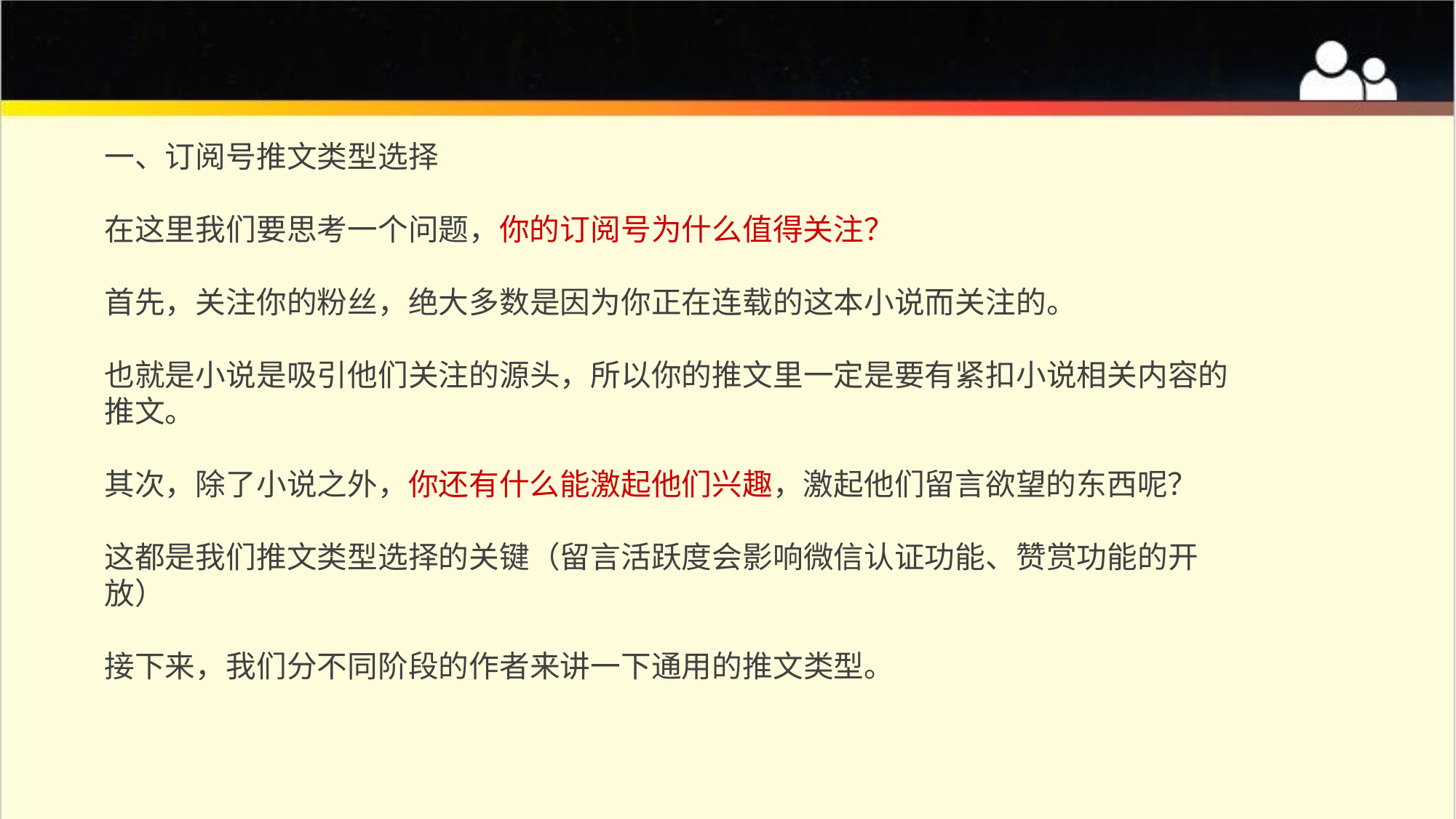

#
一、订阅号推文类型选择

在这里我们要思考一个问题，你的订阅号为什么值得关注？

首先，关注你的粉丝，绝大多数是因为你正在连载的这本小说而关注的。

也就是小说是吸引他们关注的源头，所以你的推文里一定是要有紧扣小说相关内容的推文。

其次，除了小说之外，你还有什么能激起他们兴趣，激起他们留言欲望的东西呢？

这都是我们推文类型选择的关键（留言活跃度会影响微信认证功能、赞赏功能的开放）

接下来，我们分不同阶段的作者来讲一下通用的推文类型。